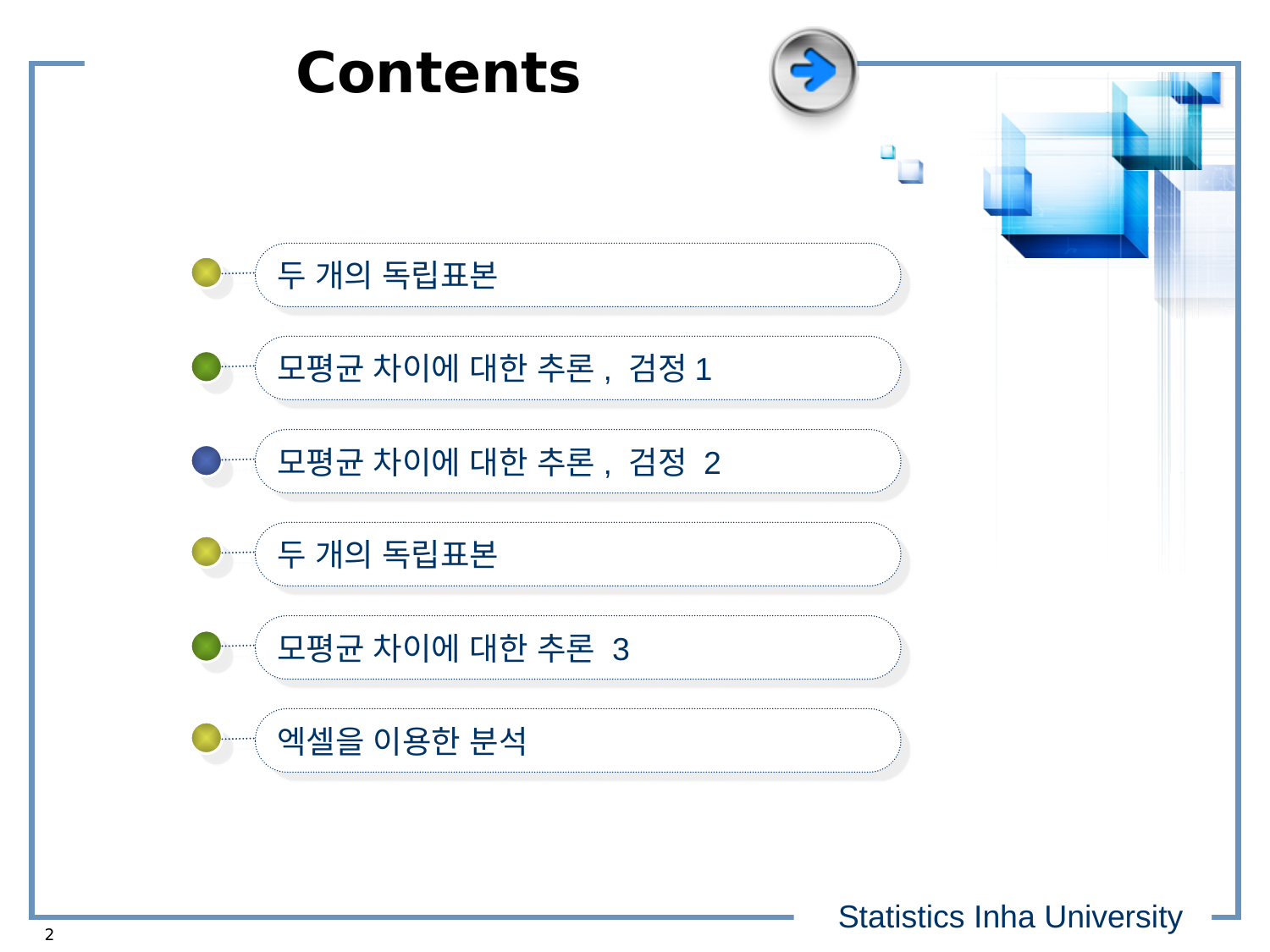

# Contents

두 개의 독립표본

모평균 차이에 대한 추론, 검정1

모평균 차이에 대한 추론, 검정 2

두 개의 독립표본

모평균 차이에 대한 추론 3

엑셀을 이용한 분석

Statistics Inha University
2